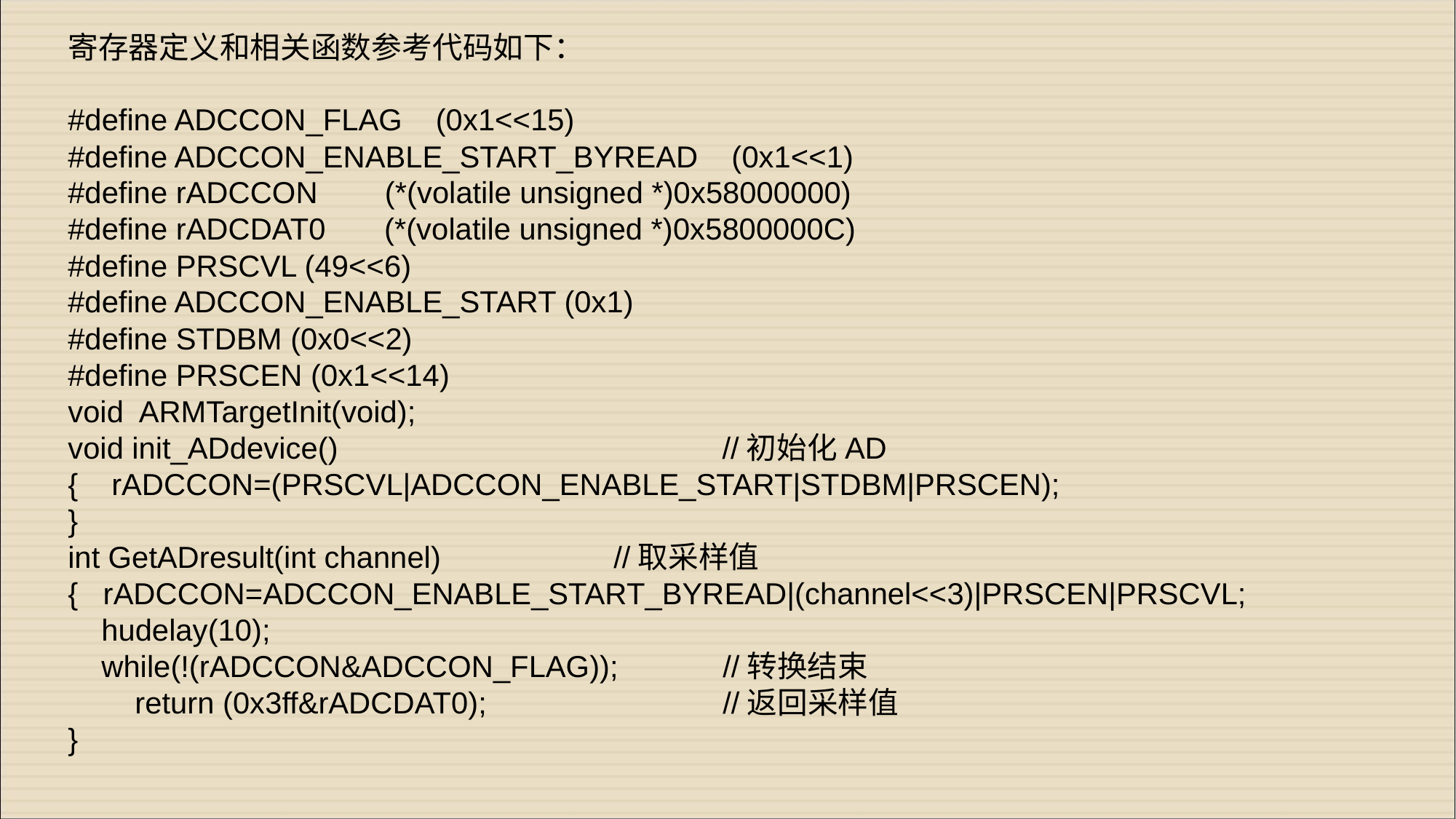

寄存器定义和相关函数参考代码如下：

#define ADCCON_FLAG    (0x1<<15)
#define ADCCON_ENABLE_START_BYREAD    (0x1<<1)
#define rADCCON        (*(volatile unsigned *)0x58000000)
#define rADCDAT0       (*(volatile unsigned *)0x5800000C)
#define PRSCVL (49<<6)
#define ADCCON_ENABLE_START (0x1)
#define STDBM (0x0<<2)
#define PRSCEN (0x1<<14)
void  ARMTargetInit(void);
void init_ADdevice()          		             //初始化AD
{    rADCCON=(PRSCVL|ADCCON_ENABLE_START|STDBM|PRSCEN);
}
int GetADresult(int channel) 		//取采样值
{   rADCCON=ADCCON_ENABLE_START_BYREAD|(channel<<3)|PRSCEN|PRSCVL;
    hudelay(10);
    while(!(rADCCON&ADCCON_FLAG)); 	//转换结束
        return (0x3ff&rADCDAT0);   		//返回采样值
}